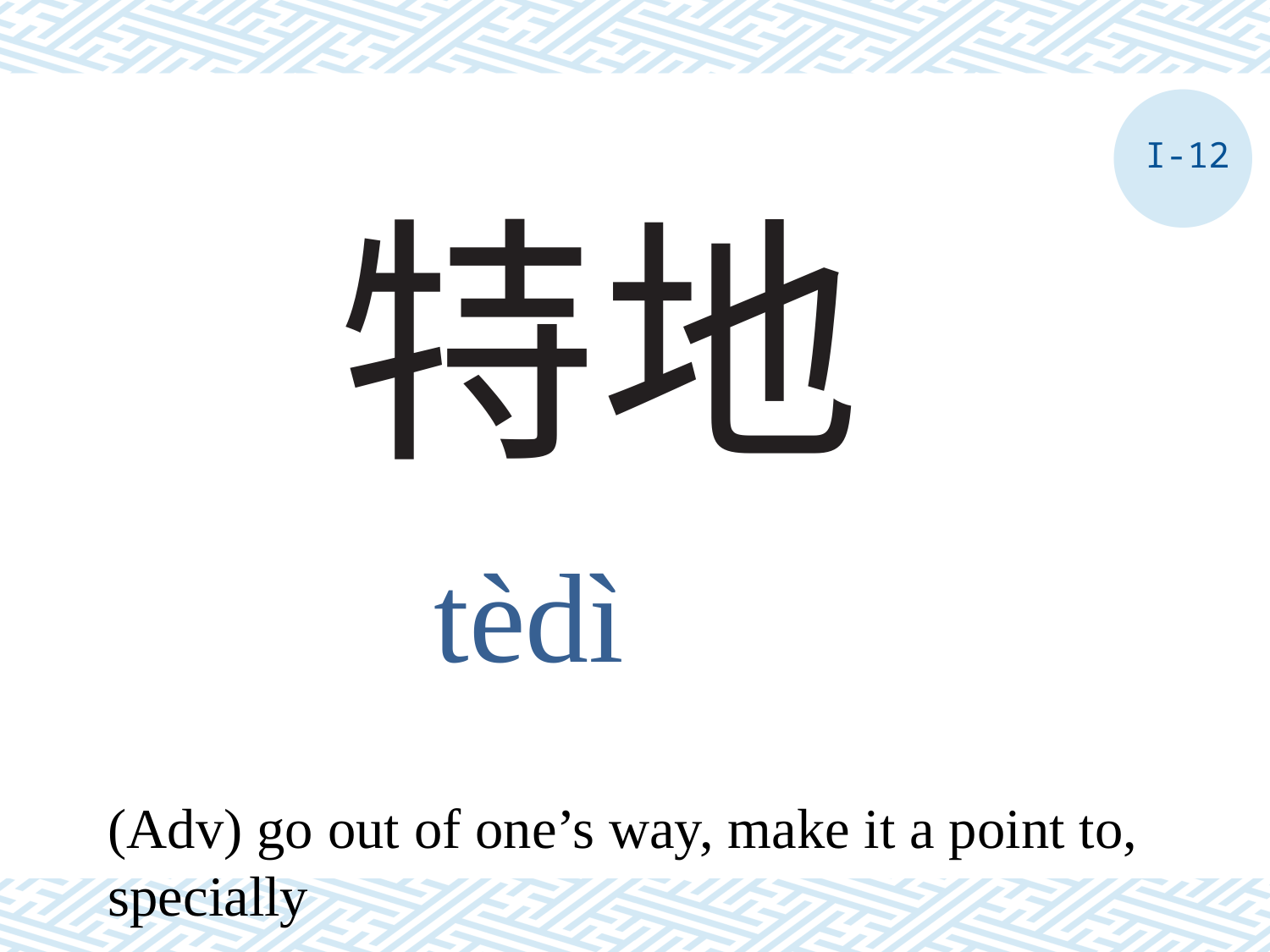

I-12

# 特地
tèdì
(Adv) go out of one’s way, make it a point to, specially